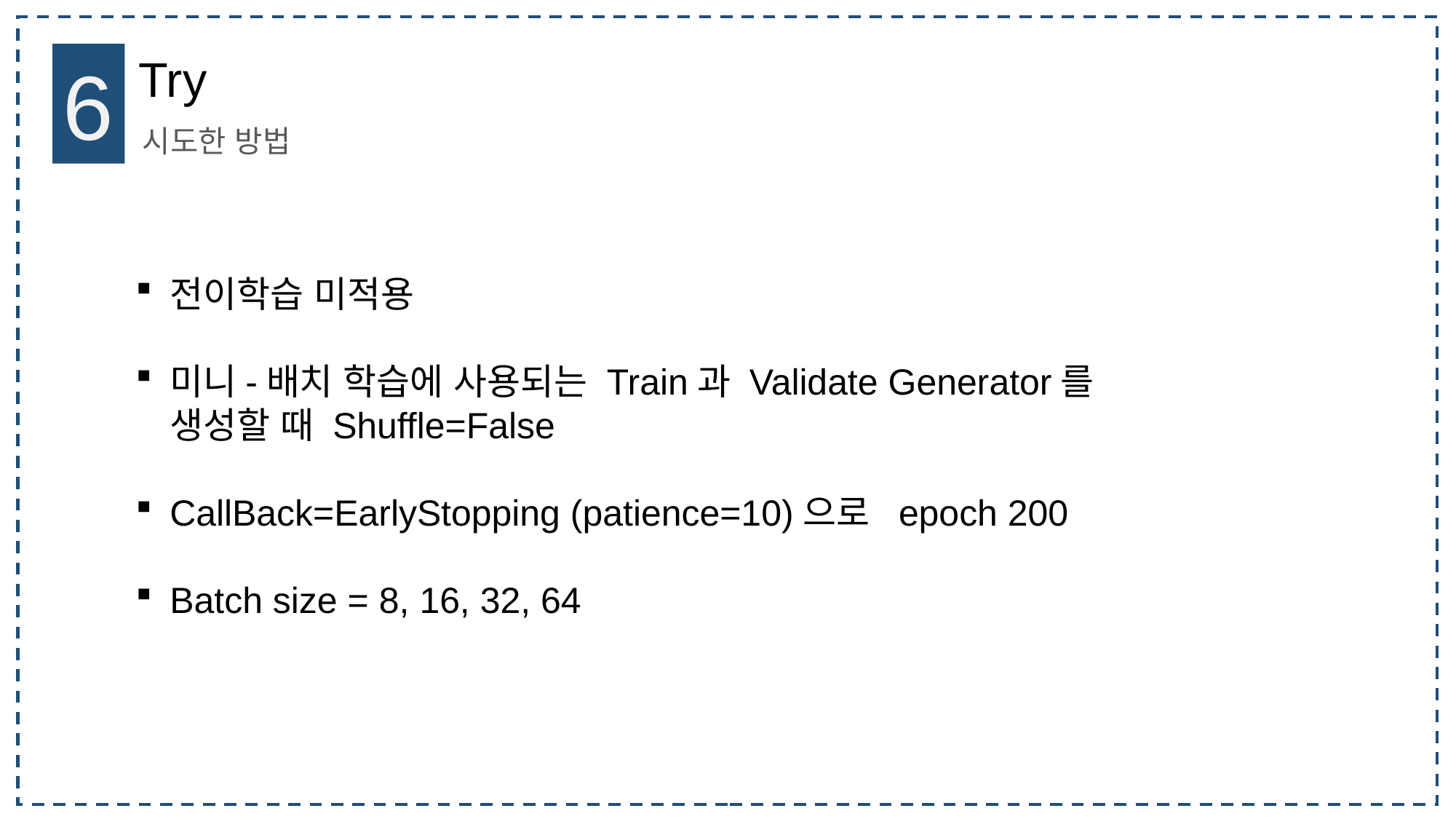

6
Try
시도한 방법
전이학습 미적용

미니-배치 학습에 사용되는 Train과 Validate Generator를
생성할 때 Shuffle=False

CallBack=EarlyStopping (patience=10)으로  epoch 200

Batch size = 8, 16, 32, 64